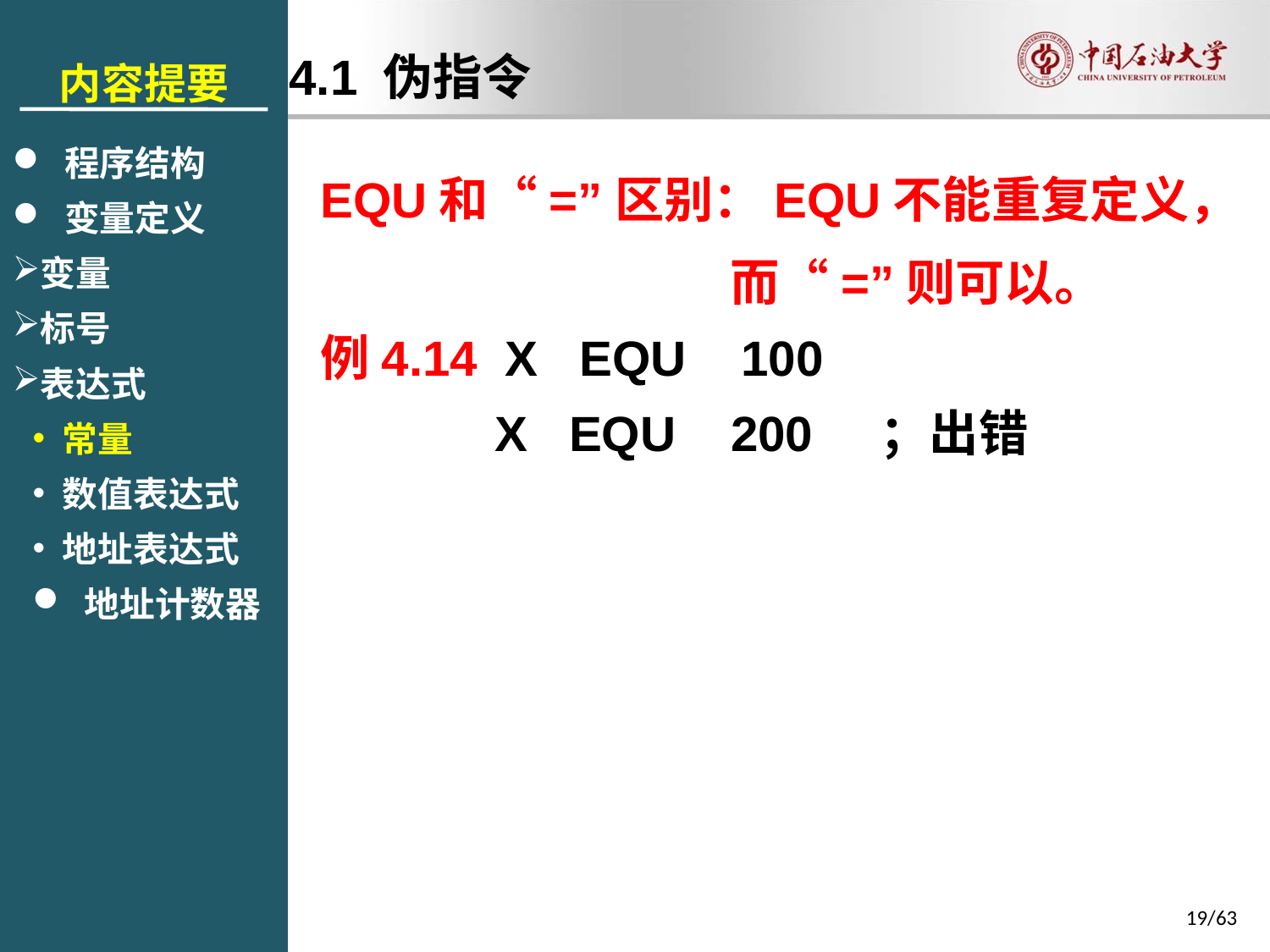

内容提要
 程序结构
 变量定义
变量
标号
表达式
常量
数值表达式
地址表达式
 地址计数器
4.1 伪指令
EQU和“=”区别：EQU不能重复定义，而“=”则可以。
例4.14  X   EQU    100
X   EQU    200    ；出错
19/63